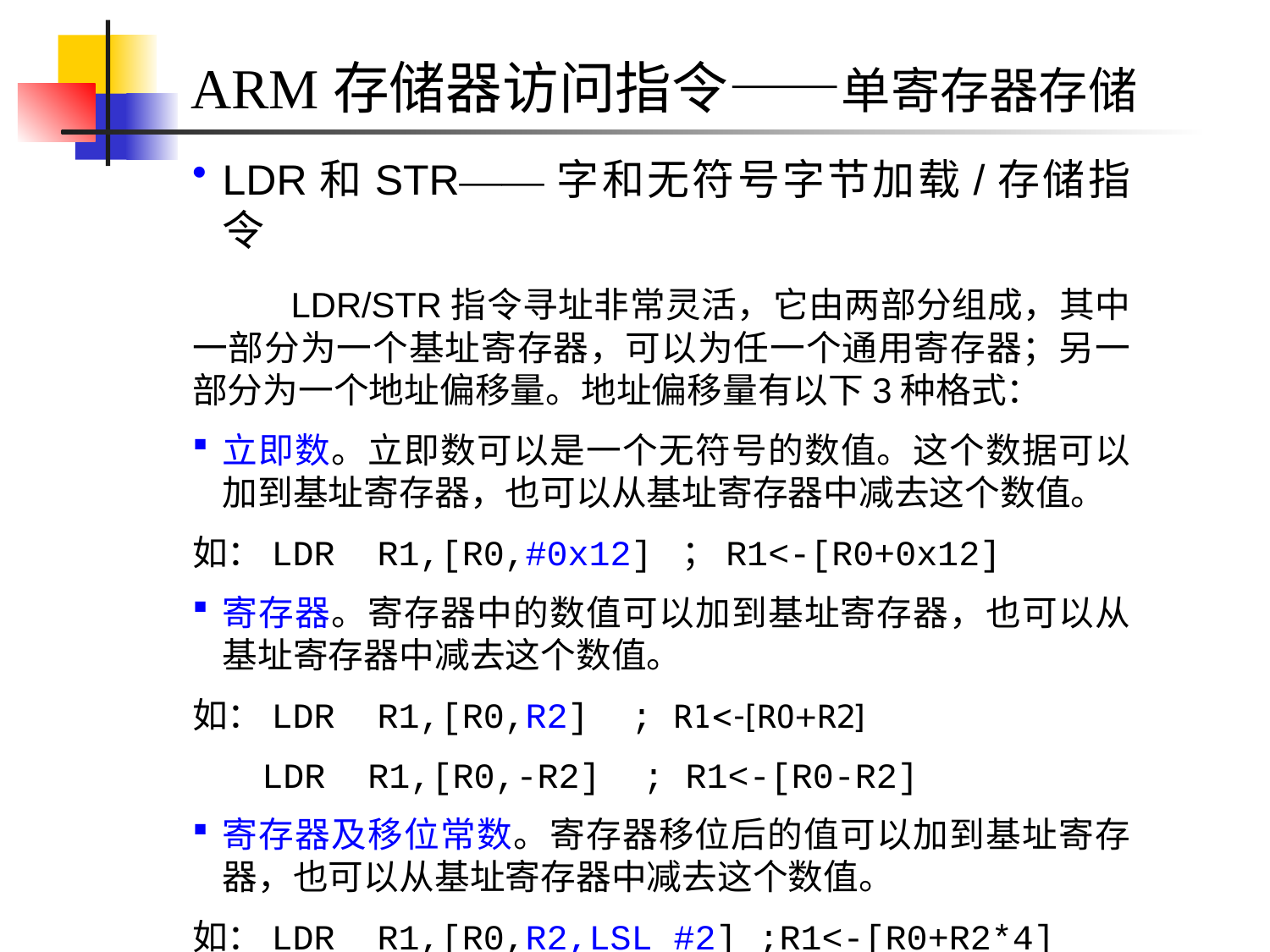

ARM存储器访问指令——单寄存器存储
LDR和STR——字和无符号字节加载/存储指令
        LDR/STR指令寻址非常灵活，它由两部分组成，其中一部分为一个基址寄存器，可以为任一个通用寄存器；另一部分为一个地址偏移量。地址偏移量有以下3种格式：
立即数。立即数可以是一个无符号的数值。这个数据可以加到基址寄存器，也可以从基址寄存器中减去这个数值。
如：LDR  R1,[R0,#0x12] ；R1<-[R0+0x12]
寄存器。寄存器中的数值可以加到基址寄存器，也可以从基址寄存器中减去这个数值。
如：LDR  R1,[R0,R2]  ; R1<-[R0+R2]
       LDR  R1,[R0,-R2]  ; R1<-[R0-R2]
寄存器及移位常数。寄存器移位后的值可以加到基址寄存器，也可以从基址寄存器中减去这个数值。
如：LDR  R1,[R0,R2,LSL #2] ;R1<-[R0+R2*4]